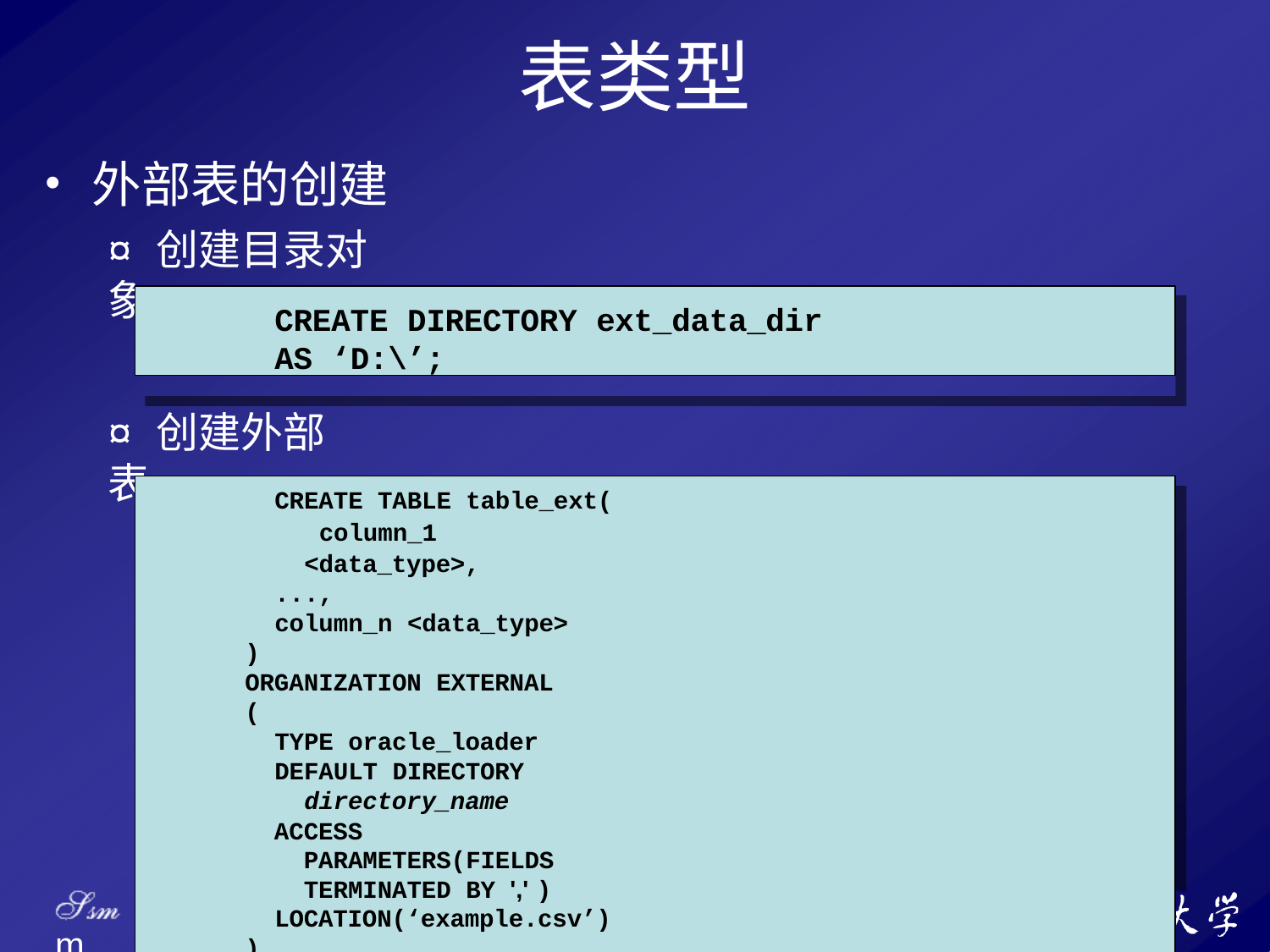

# 表类型
外部表的创建
¤ 创建目录对象
CREATE DIRECTORY ext_data_dir
AS ‘D:\’;

¤ 创建外部表
CREATE TABLE table_ext(  column_1 <data_type>,
...,
column_n <data_type>
)
ORGANIZATION EXTERNAL
(
TYPE oracle_loader
DEFAULT DIRECTORY directory_name
ACCESS PARAMETERS(FIELDS TERMINATED BY ',' )
LOCATION(‘example.csv’)
)
REJECT LIMIT UNLIMITED;

Ssm